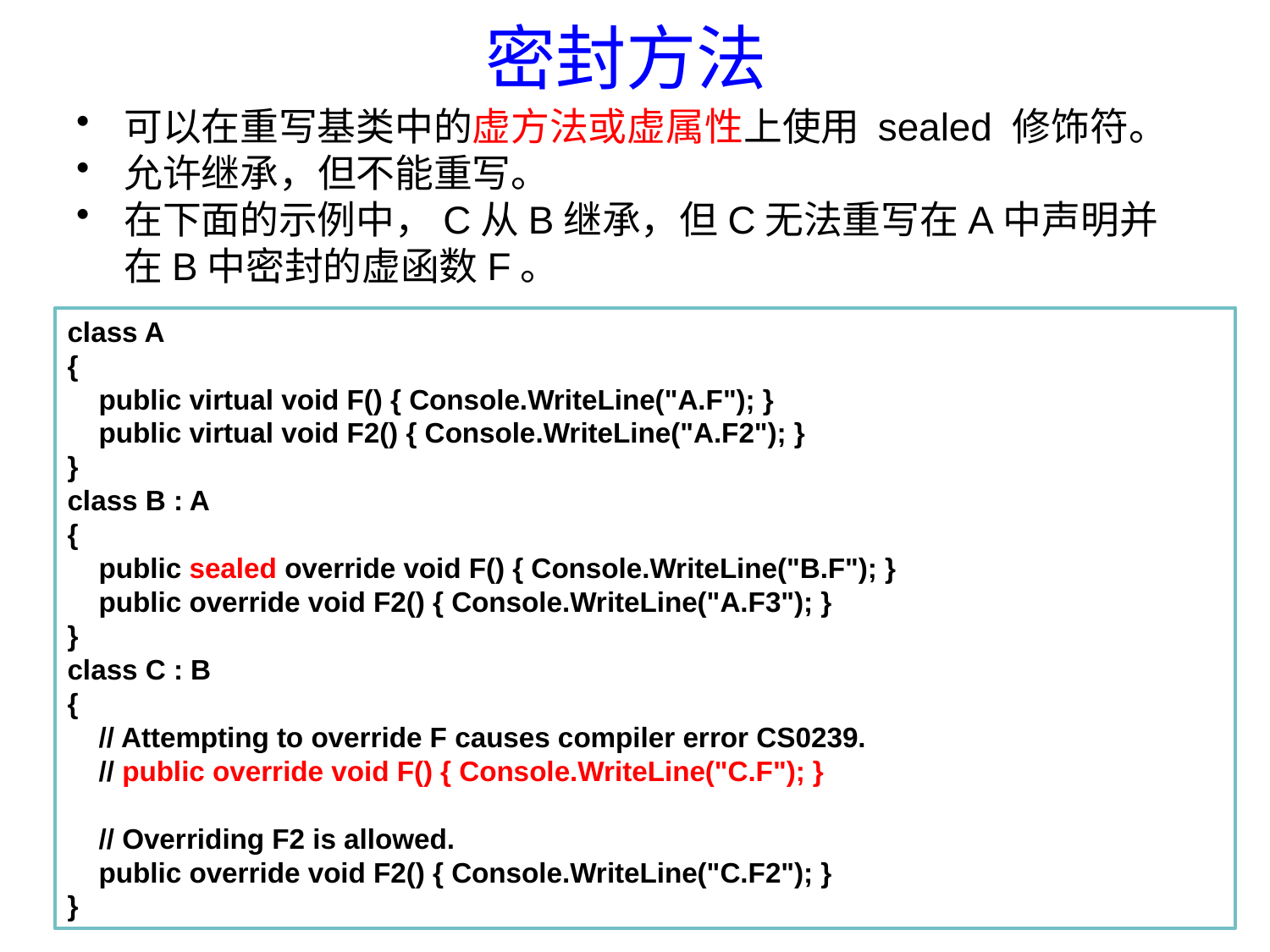

# 密封方法
可以在重写基类中的虚方法或虚属性上使用 sealed 修饰符。
允许继承，但不能重写。
在下面的示例中，C从B继承，但C无法重写在A中声明并在B中密封的虚函数F。
class A
{
    public virtual void F() { Console.WriteLine("A.F"); }
    public virtual void F2() { Console.WriteLine("A.F2"); }
}
class B : A
{
    public sealed override void F() { Console.WriteLine("B.F"); }
    public override void F2() { Console.WriteLine("A.F3"); }
}
class C : B
{
    // Attempting to override F causes compiler error CS0239.
    // public override void F() { Console.WriteLine("C.F"); }

    // Overriding F2 is allowed.
    public override void F2() { Console.WriteLine("C.F2"); }
}